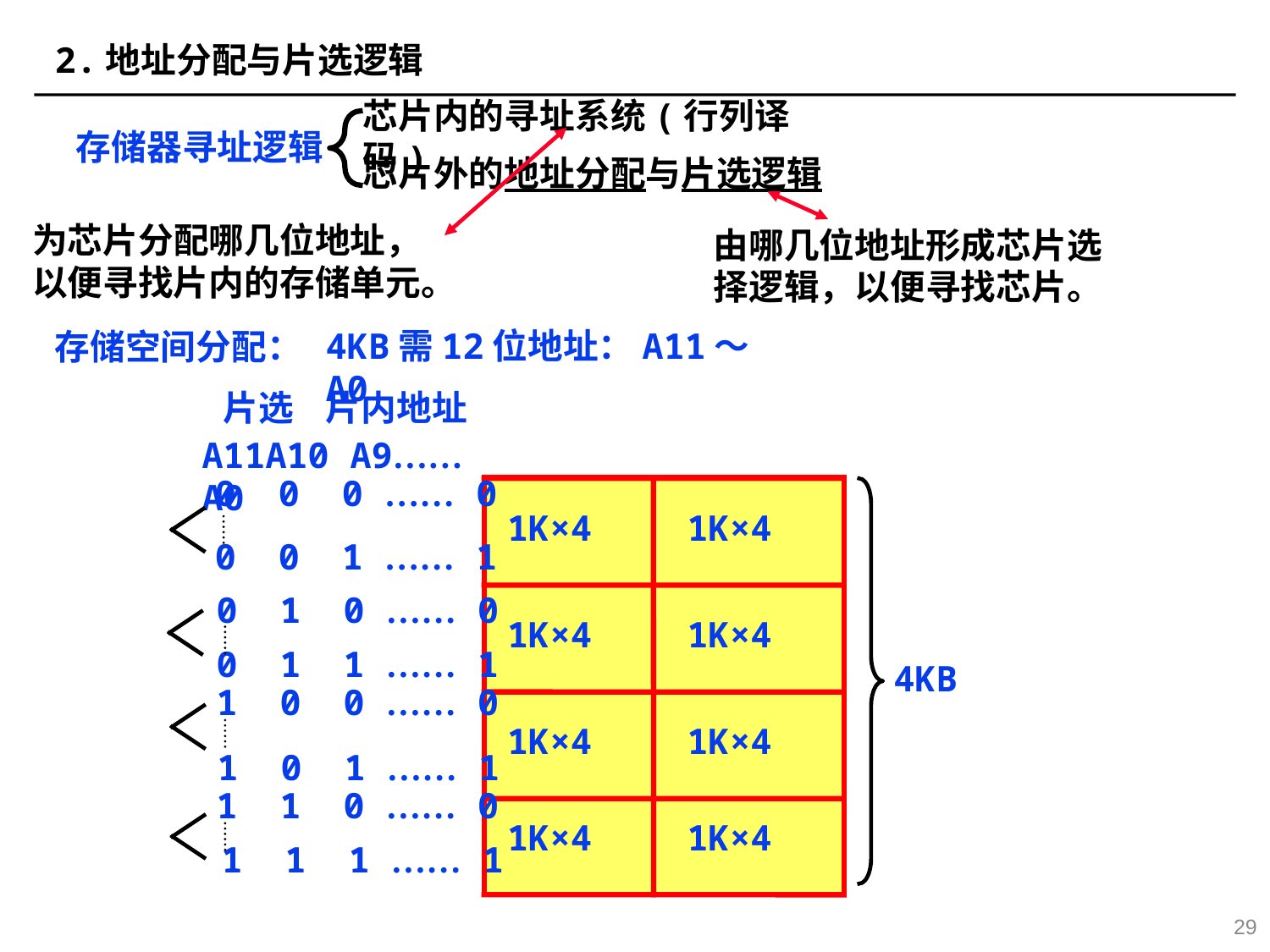

2.地址分配与片选逻辑
芯片内的寻址系统(行列译码)

存储器寻址逻辑

芯片外的地址分配与片选逻辑

为芯片分配哪几位地址，以便寻找片内的存储单元。
由哪几位地址形成芯片选择逻辑，以便寻找芯片。
4KB需12位地址：A11～A0
存储空间分配：
片选
片内地址
A11A10 A9……A0

1K×4
1K×4

1K×4
1K×4

1K×4
1K×4

1K×4
1K×4

0  0  0 …… 0

0  0  1 …… 1
0  1  0 …… 0

4KB
0  1  1 …… 1
1  0  0 …… 0

1  0  1 …… 1
1  1  0 …… 0

1  1  1 …… 1
29